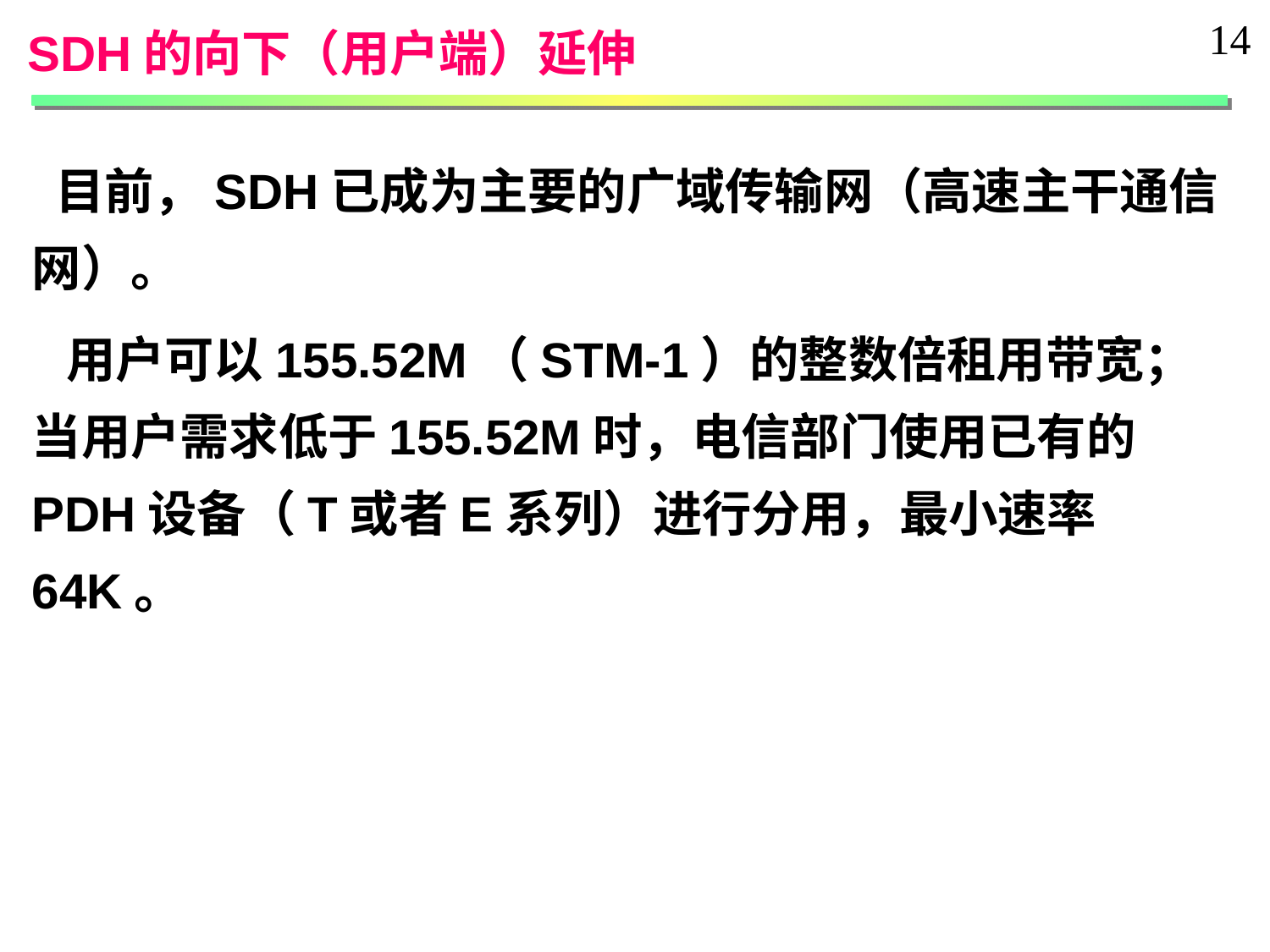

14
SDH的向下（用户端）延伸

 目前，SDH已成为主要的广域传输网（高速主干通信网）。
  用户可以155.52M（STM-1）的整数倍租用带宽；当用户需求低于155.52M时，电信部门使用已有的PDH设备（T或者E系列）进行分用，最小速率64K。